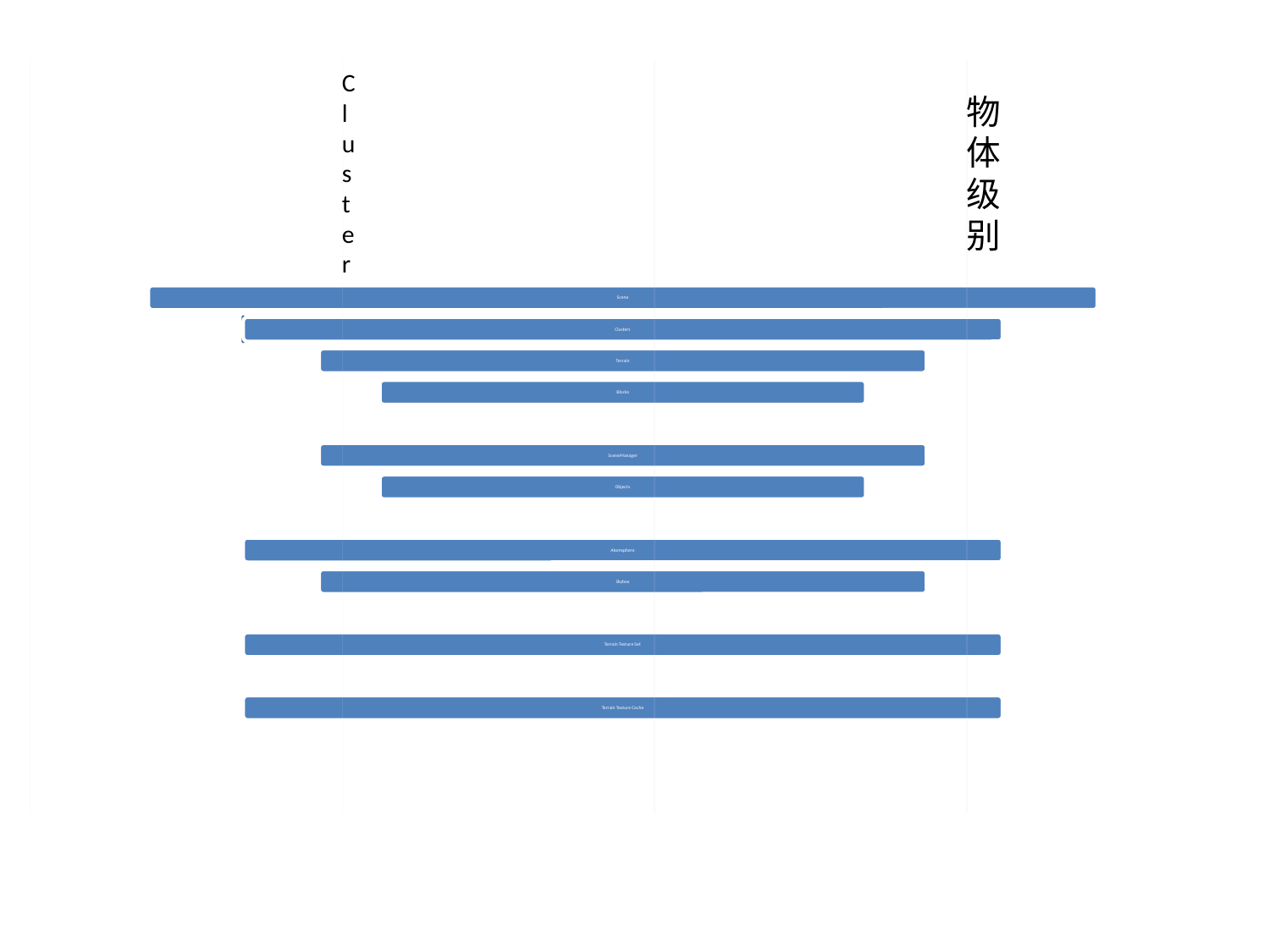

Scene
Clusters
Terrain
SceneManager
Atomsphere
Skybox
Cluster
Terrain Texture Set
Terrain Texture Cache
物体级别
Blocks
Objects